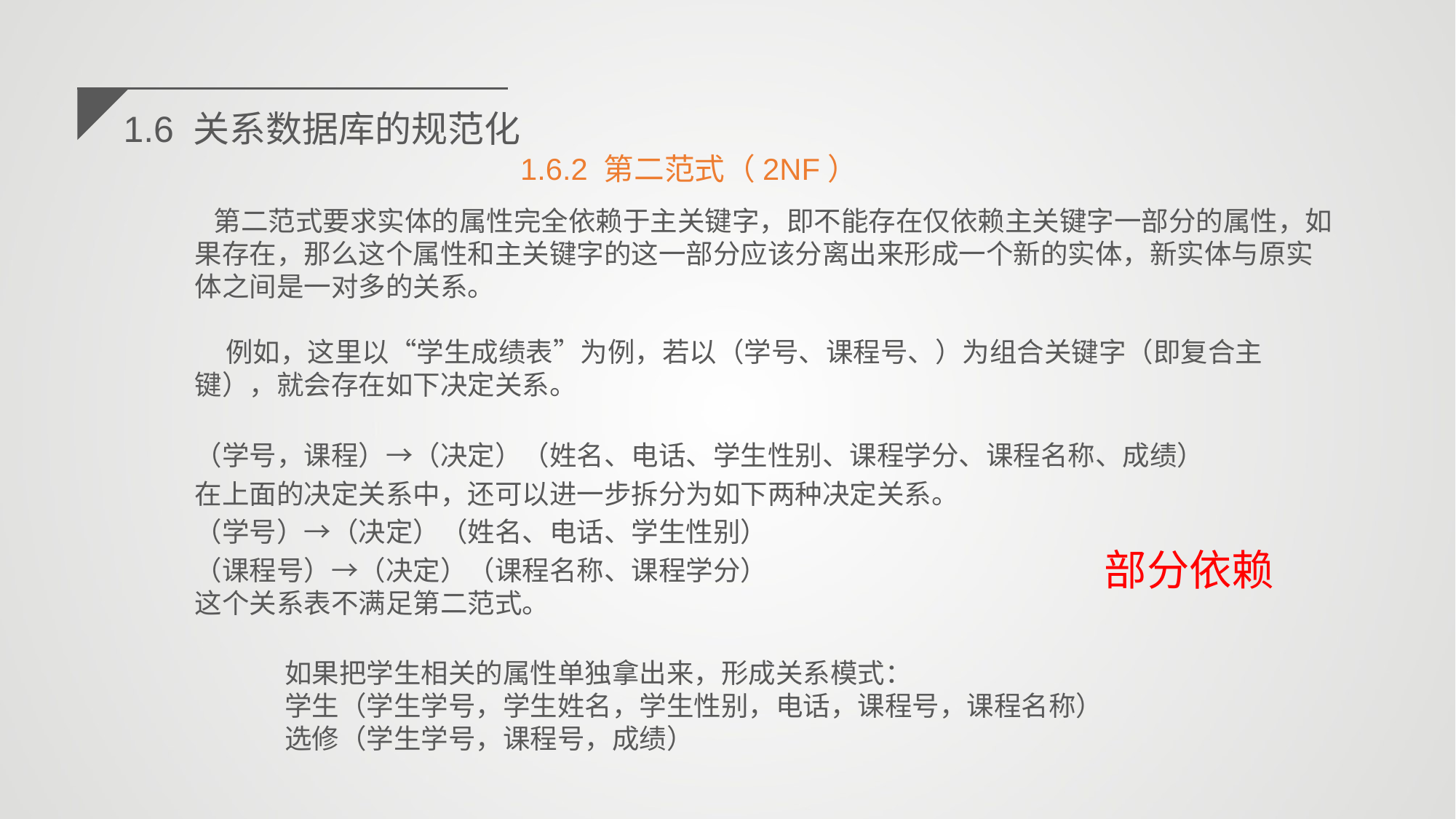

1.6 关系数据库的规范化
1.6.2 第二范式（2NF）

  第二范式要求实体的属性完全依赖于主关键字，即不能存在仅依赖主关键字一部分的属性，如果存在，那么这个属性和主关键字的这一部分应该分离出来形成一个新的实体，新实体与原实体之间是一对多的关系。

    例如，这里以“学生成绩表”为例，若以（学号、课程号、）为组合关键字（即复合主键），就会存在如下决定关系。

（学号，课程）→（决定）（姓名、电话、学生性别、课程学分、课程名称、成绩）
在上面的决定关系中，还可以进一步拆分为如下两种决定关系。
（学号）→（决定）（姓名、电话、学生性别）
（课程号）→（决定）（课程名称、课程学分）
这个关系表不满足第二范式。

部分依赖
如果把学生相关的属性单独拿出来，形成关系模式：
学生（学生学号，学生姓名，学生性别，电话，课程号，课程名称）
选修（学生学号，课程号，成绩）